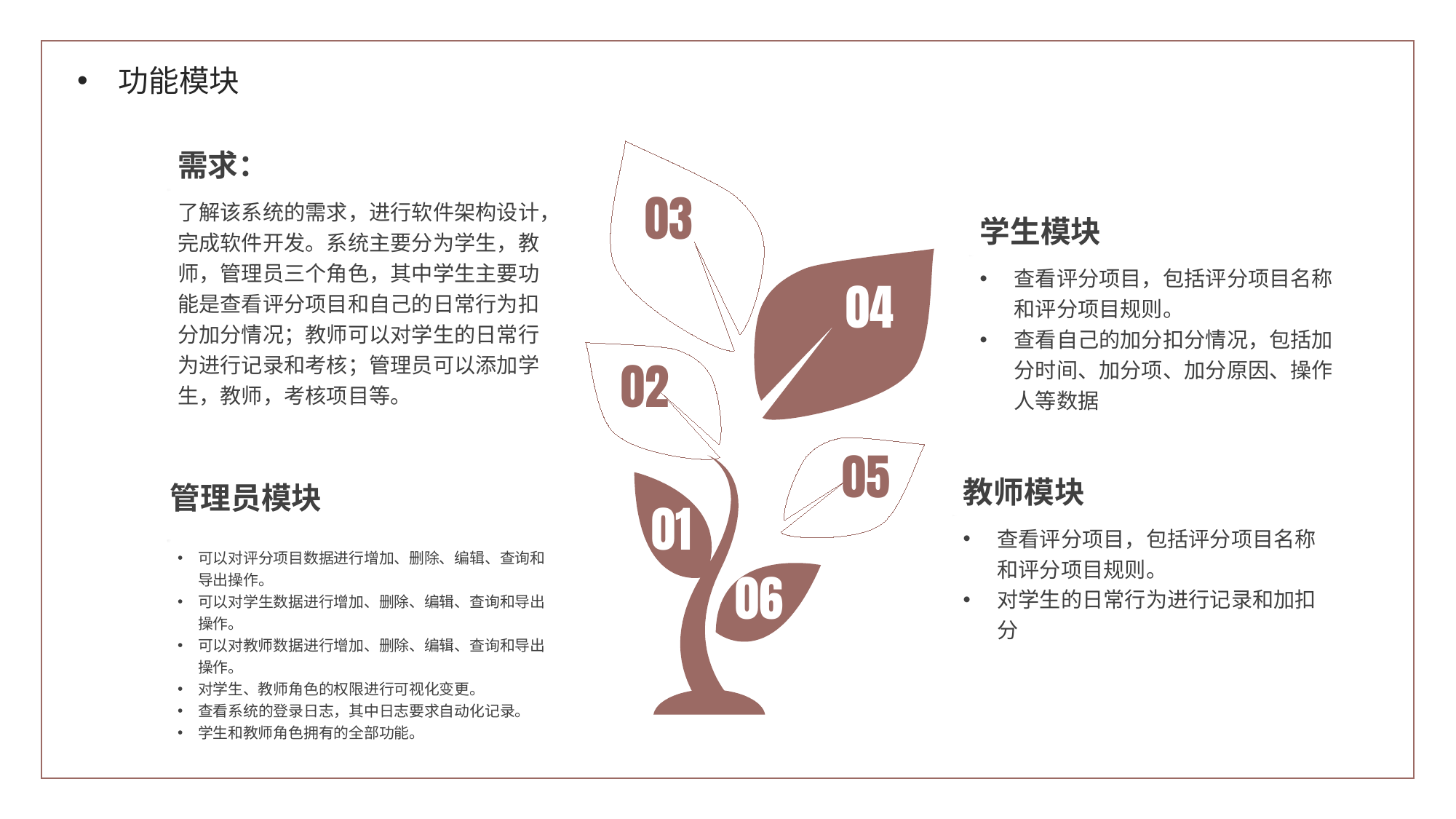

功能模块
需求：

03
了解该系统的需求，进行软件架构设计，完成软件开发。系统主要分为学生，教师，管理员三个角色，其中学生主要功能是查看评分项目和自己的日常行为扣分加分情况；教师可以对学生的日常行为进行记录和考核；管理员可以添加学生，教师，考核项目等。
学生模块

查看评分项目，包括评分项目名称和评分项目规则。
查看自己的加分扣分情况，包括加分时间、加分项、加分原因、操作人等数据
04

02

05

教师模块
管理员模块
01
查看评分项目，包括评分项目名称和评分项目规则。
对学生的日常行为进行记录和加扣分
可以对评分项目数据进行增加、删除、编辑、查询和导出操作。
可以对学生数据进行增加、删除、编辑、查询和导出操作。
可以对教师数据进行增加、删除、编辑、查询和导出操作。
对学生、教师角色的权限进行可视化变更。
查看系统的登录日志，其中日志要求自动化记录。
学生和教师角色拥有的全部功能。
06